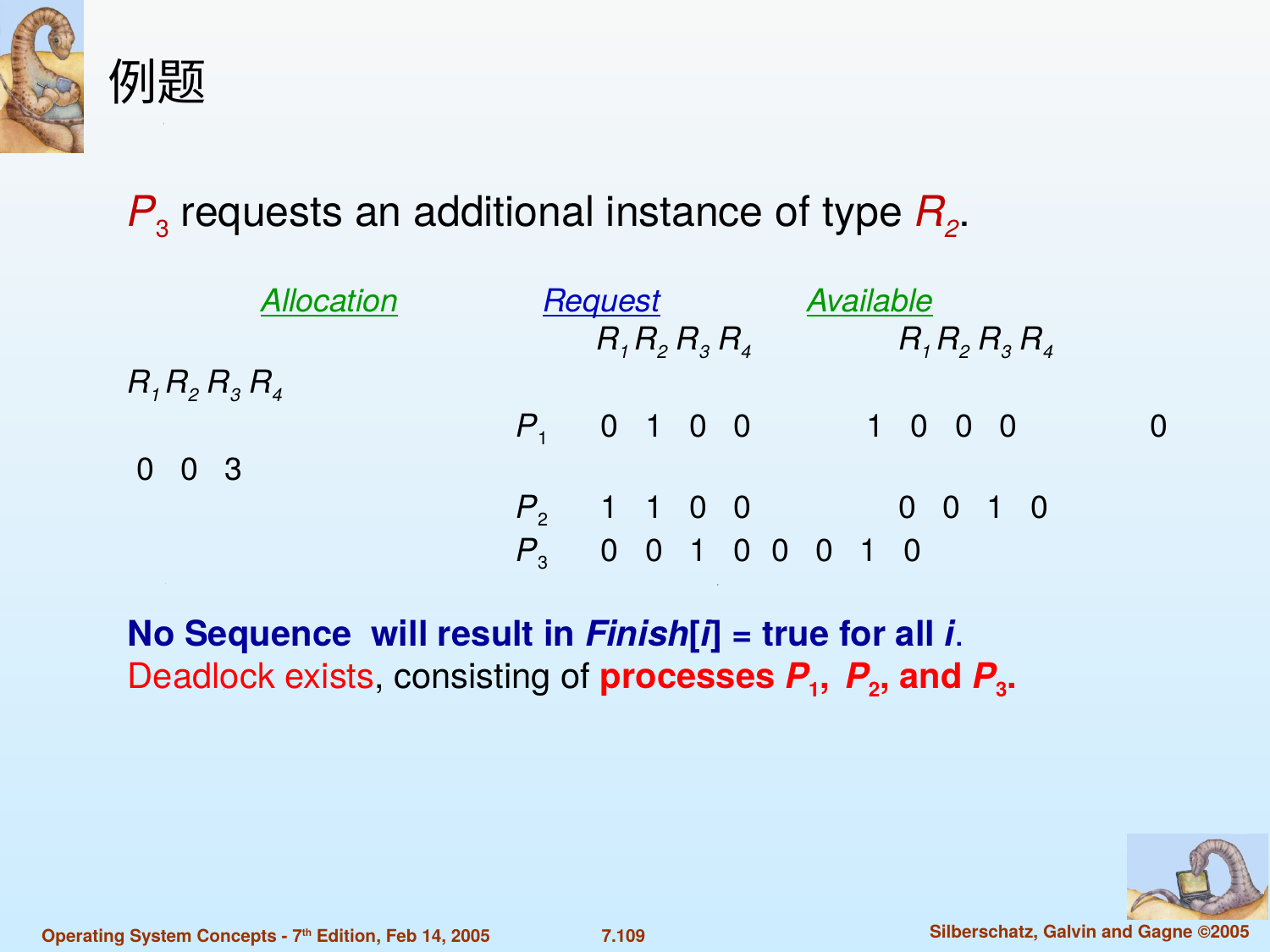

例题
P3 requests an additional instance of type R2.

               Allocation	   Request	     Available
	         R1 R2 R3 R4    	 R1 R2 R3 R4             R1 R2 R3 R4
	P1      0   1   0   0             1   0   0   0               0   0   0   3
	P2      1   1   0   0      	 0   0   1   0
	P3      0   0   1   0	 0   0   1   0

No Sequence  will result in Finish[i] = true for all i.
Deadlock exists, consisting of processes P1,  P2, and P3.